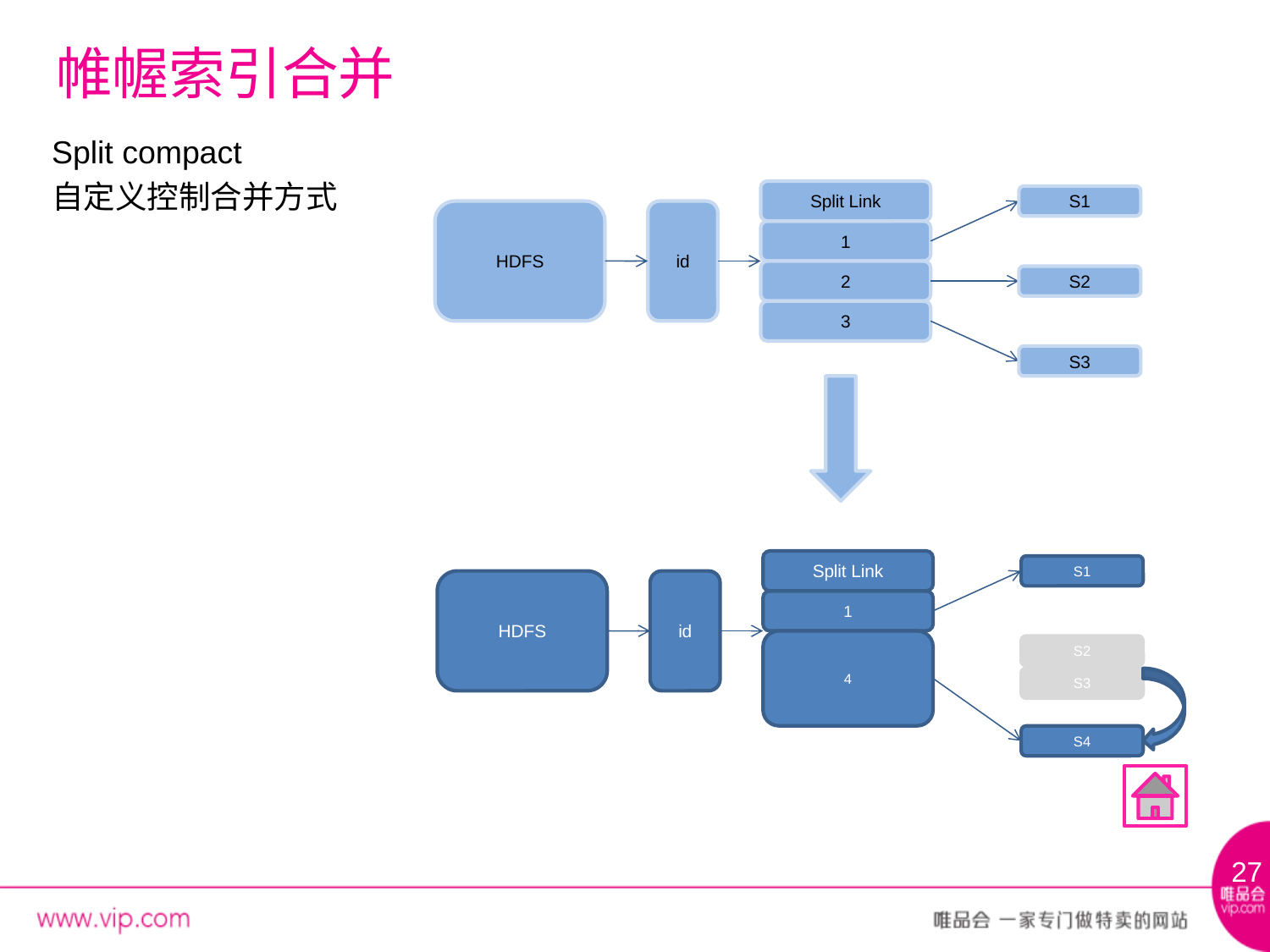

# 帷幄索引合并
Split compact
自定义控制合并方式
Split Link
S1
HDFS
id
1
2
S2
3
S3

Split Link
S1
HDFS
id
1
4
S2
S3

S4